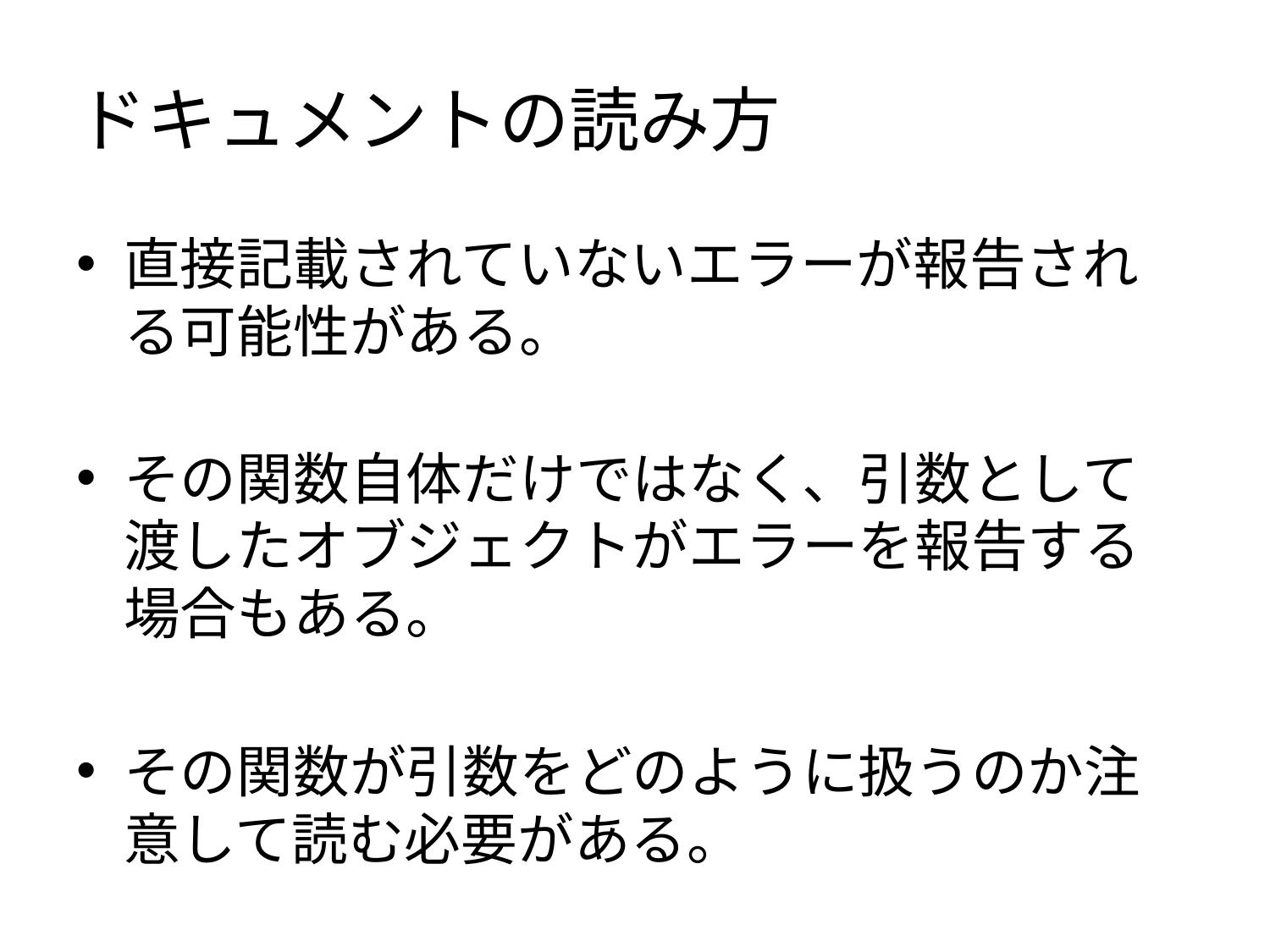

# ドキュメントの読み方
直接記載されていないエラーが報告される可能性がある。
その関数自体だけではなく、引数として渡したオブジェクトがエラーを報告する場合もある。

その関数が引数をどのように扱うのか注意して読む必要がある。